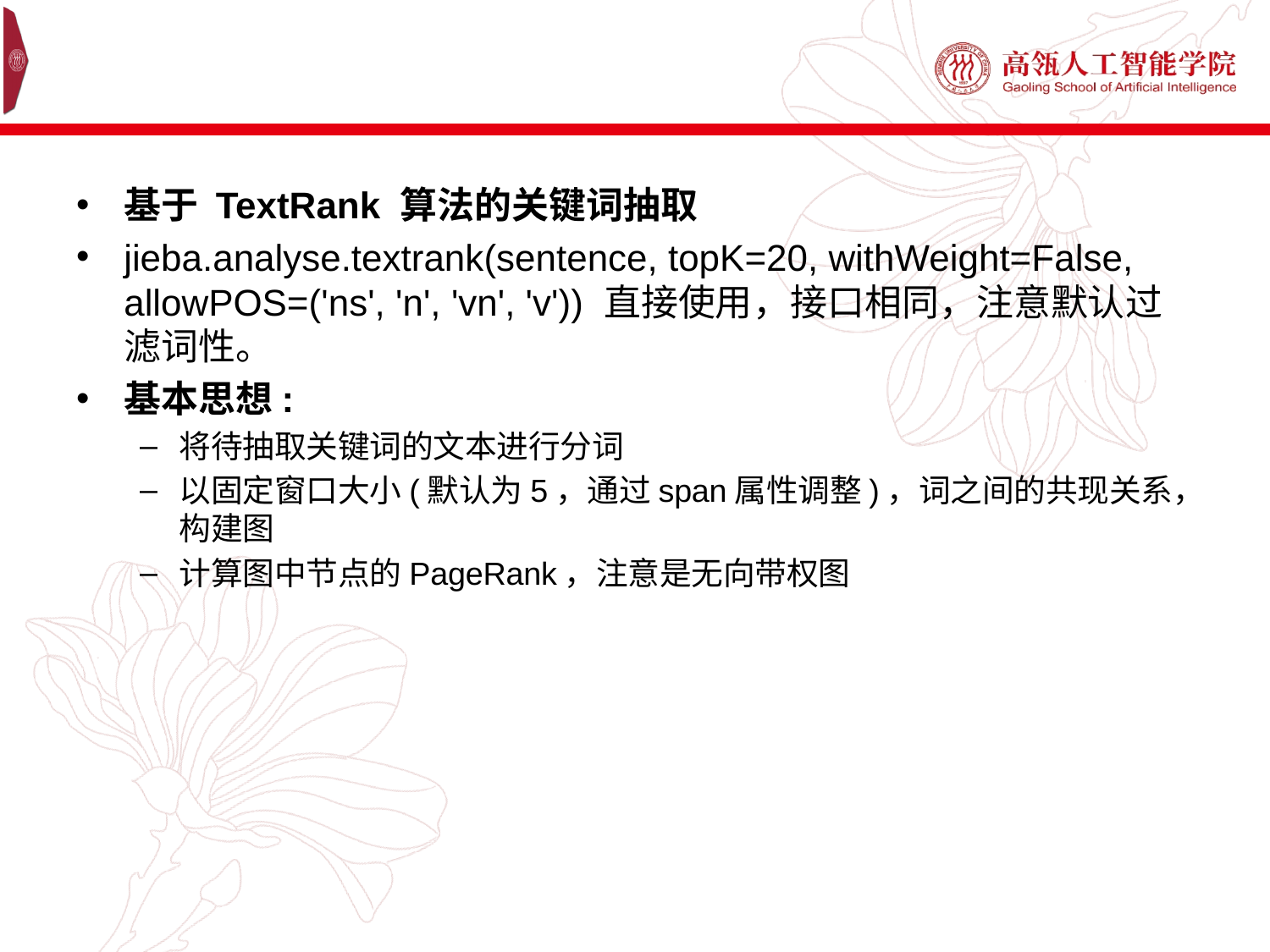

#
基于 TextRank 算法的关键词抽取
jieba.analyse.textrank(sentence, topK=20, withWeight=False, allowPOS=('ns', 'n', 'vn', 'v')) 直接使用，接口相同，注意默认过滤词性。
基本思想:
将待抽取关键词的文本进行分词
以固定窗口大小(默认为5，通过span属性调整)，词之间的共现关系，构建图
计算图中节点的PageRank，注意是无向带权图